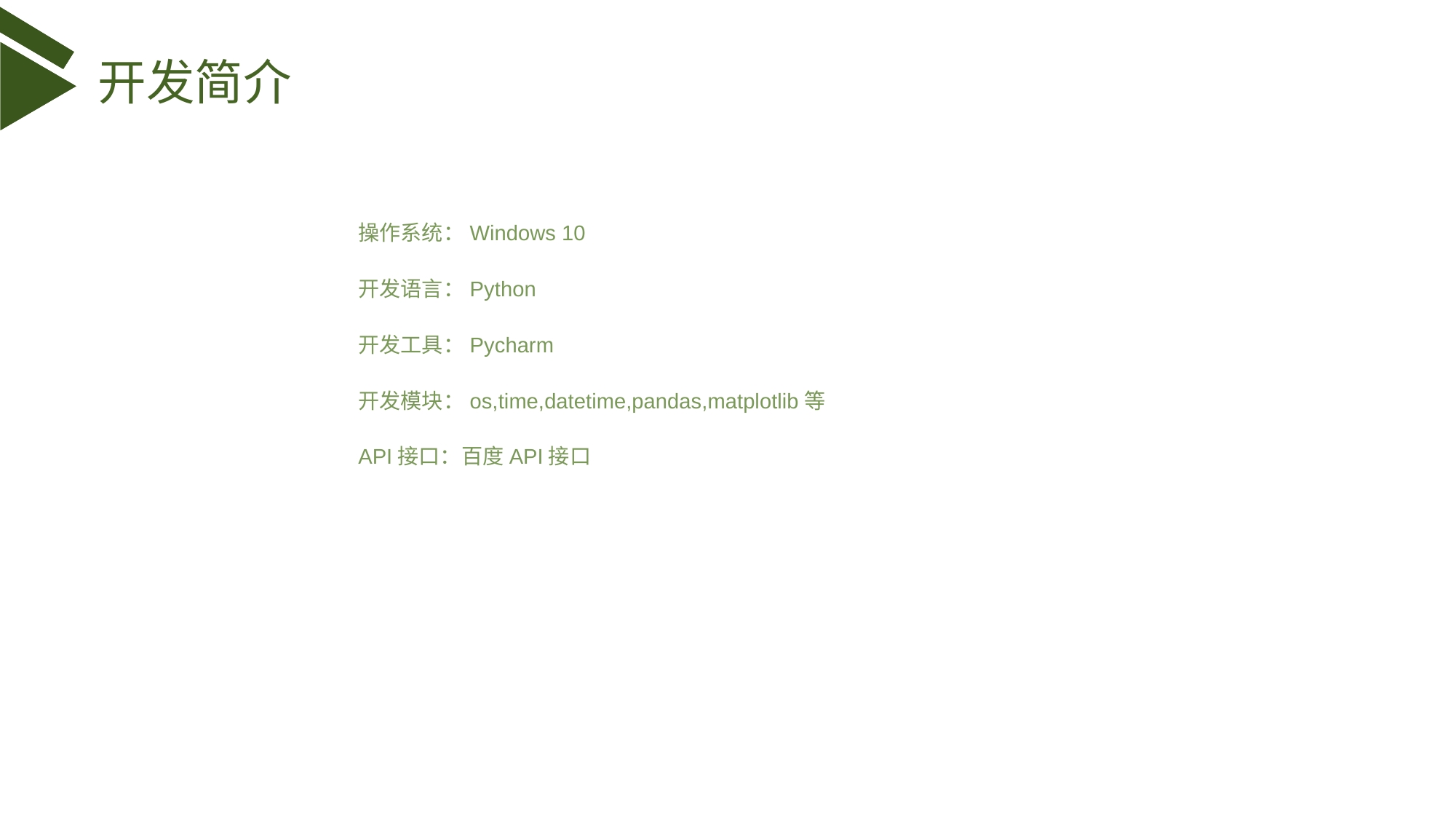

开发简介

操作系统：Windows 10
开发语言：Python
开发工具：Pycharm
开发模块：os,time,datetime,pandas,matplotlib等
API接口：百度API接口